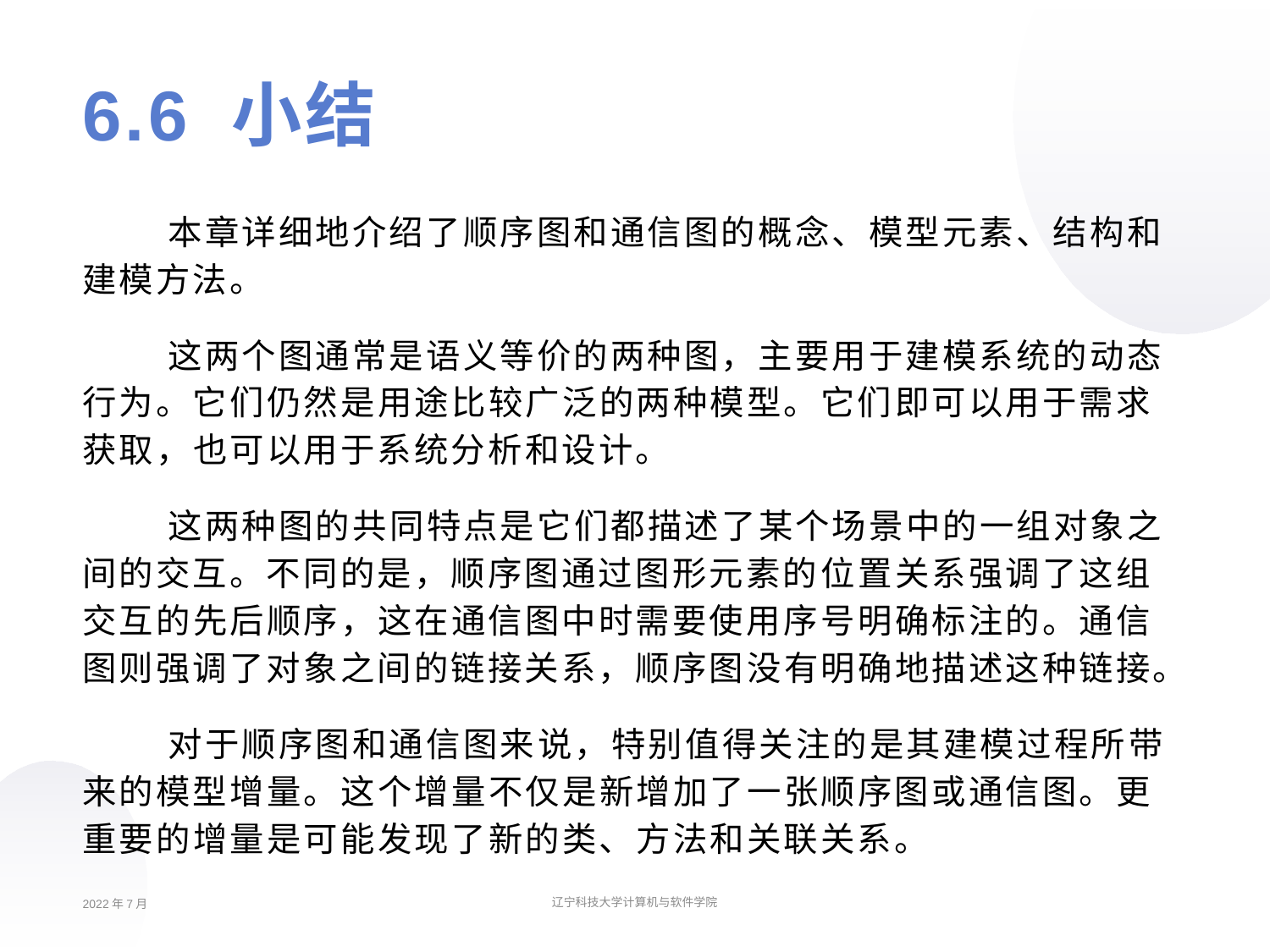

# 6.6 小结
本章详细地介绍了顺序图和通信图的概念、模型元素、结构和建模方法。
这两个图通常是语义等价的两种图，主要用于建模系统的动态行为。它们仍然是用途比较广泛的两种模型。它们即可以用于需求获取，也可以用于系统分析和设计。
这两种图的共同特点是它们都描述了某个场景中的一组对象之间的交互。不同的是，顺序图通过图形元素的位置关系强调了这组交互的先后顺序，这在通信图中时需要使用序号明确标注的。通信图则强调了对象之间的链接关系，顺序图没有明确地描述这种链接。
对于顺序图和通信图来说，特别值得关注的是其建模过程所带来的模型增量。这个增量不仅是新增加了一张顺序图或通信图。更重要的增量是可能发现了新的类、方法和关联关系。

2022年7月
50
辽宁科技大学计算机与软件学院